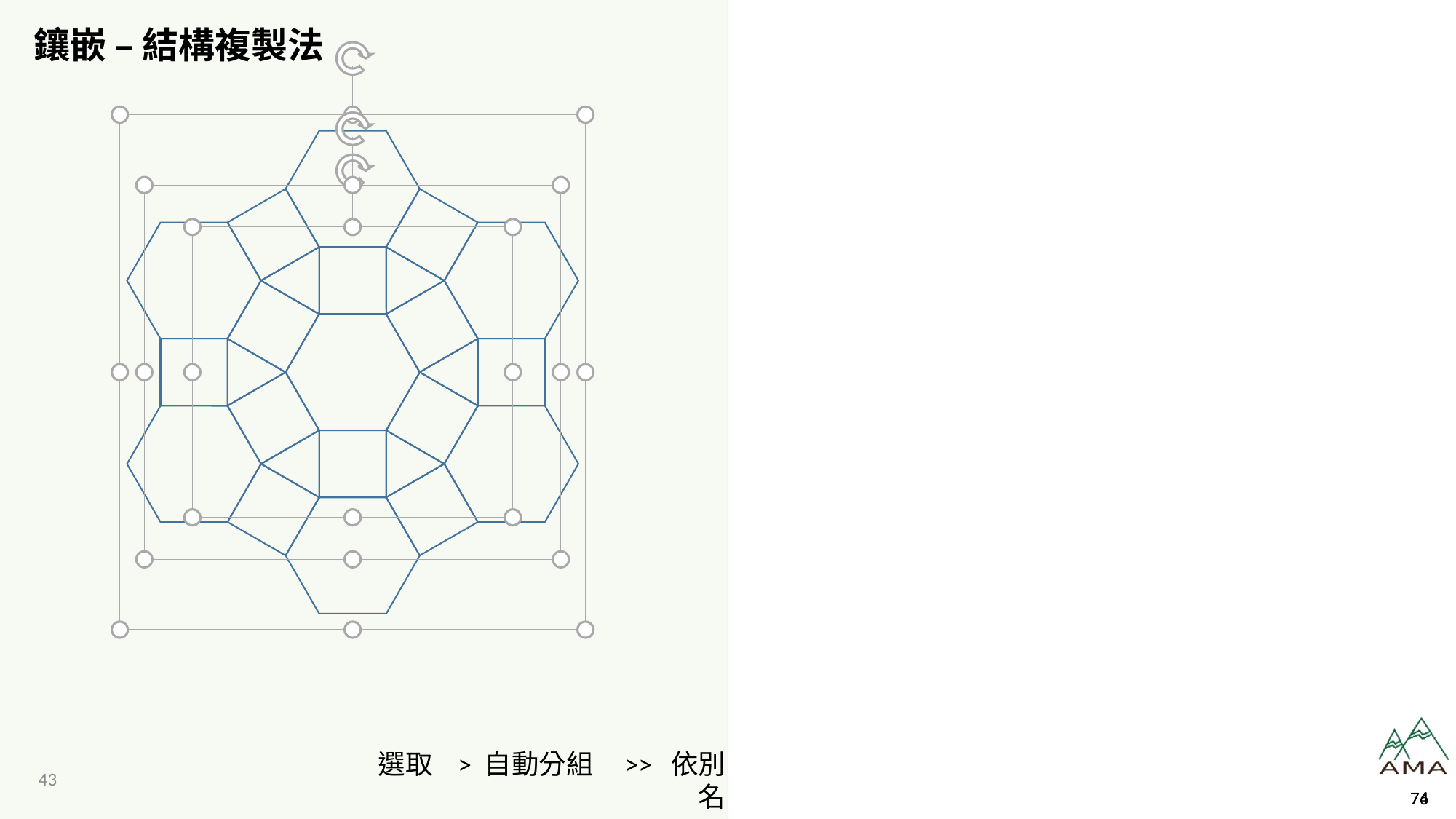

# 鑲嵌 – 結構複製法

選取   > 自動分組    >>  依別名
74
76